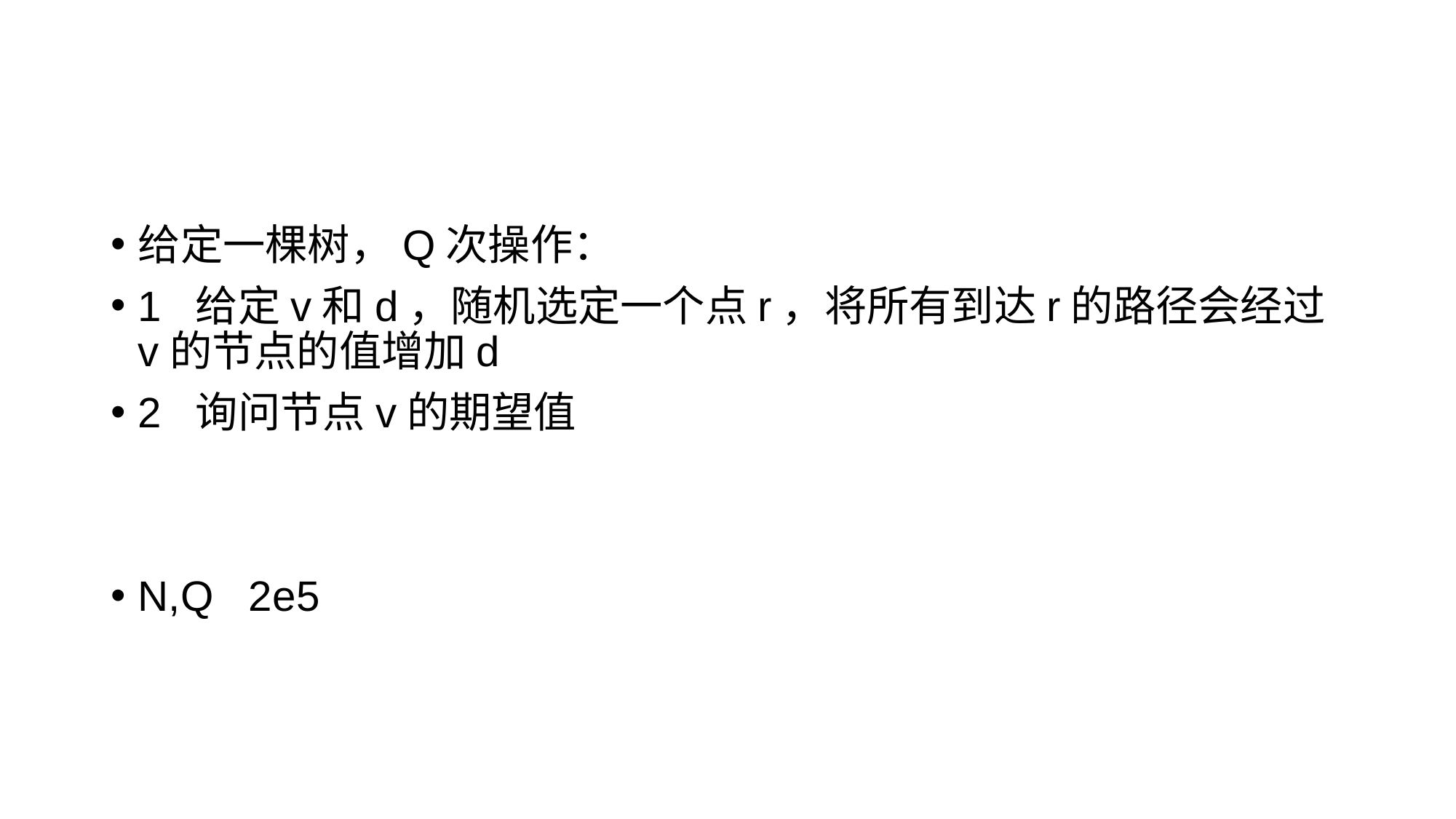

给定一棵树，Q次操作：
1  给定v和d，随机选定一个点r，将所有到达r的路径会经过v的节点的值增加d
2  询问节点v的期望值

N,Q   2e5